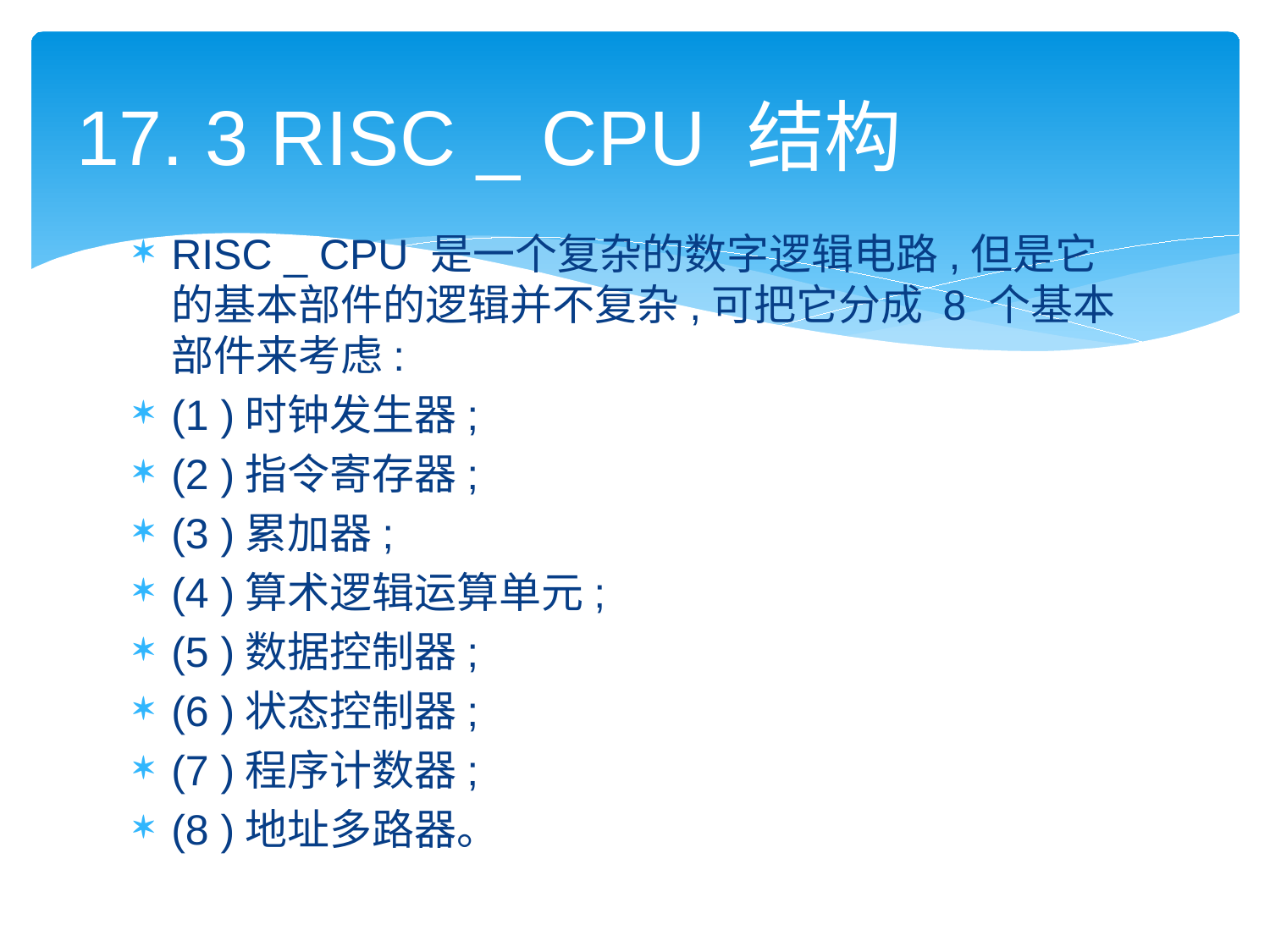

# 17. 3 RISC _ CPU 结构
RISC _ CPU 是一个复杂的数字逻辑电路,但是它的基本部件的逻辑并不复杂,可把它分成 8 个基本部件来考虑:
(1 )时钟发生器;
(2 )指令寄存器;
(3 )累加器;
(4 )算术逻辑运算单元;
(5 )数据控制器;
(6 )状态控制器;
(7 )程序计数器;
(8 )地址多路器。